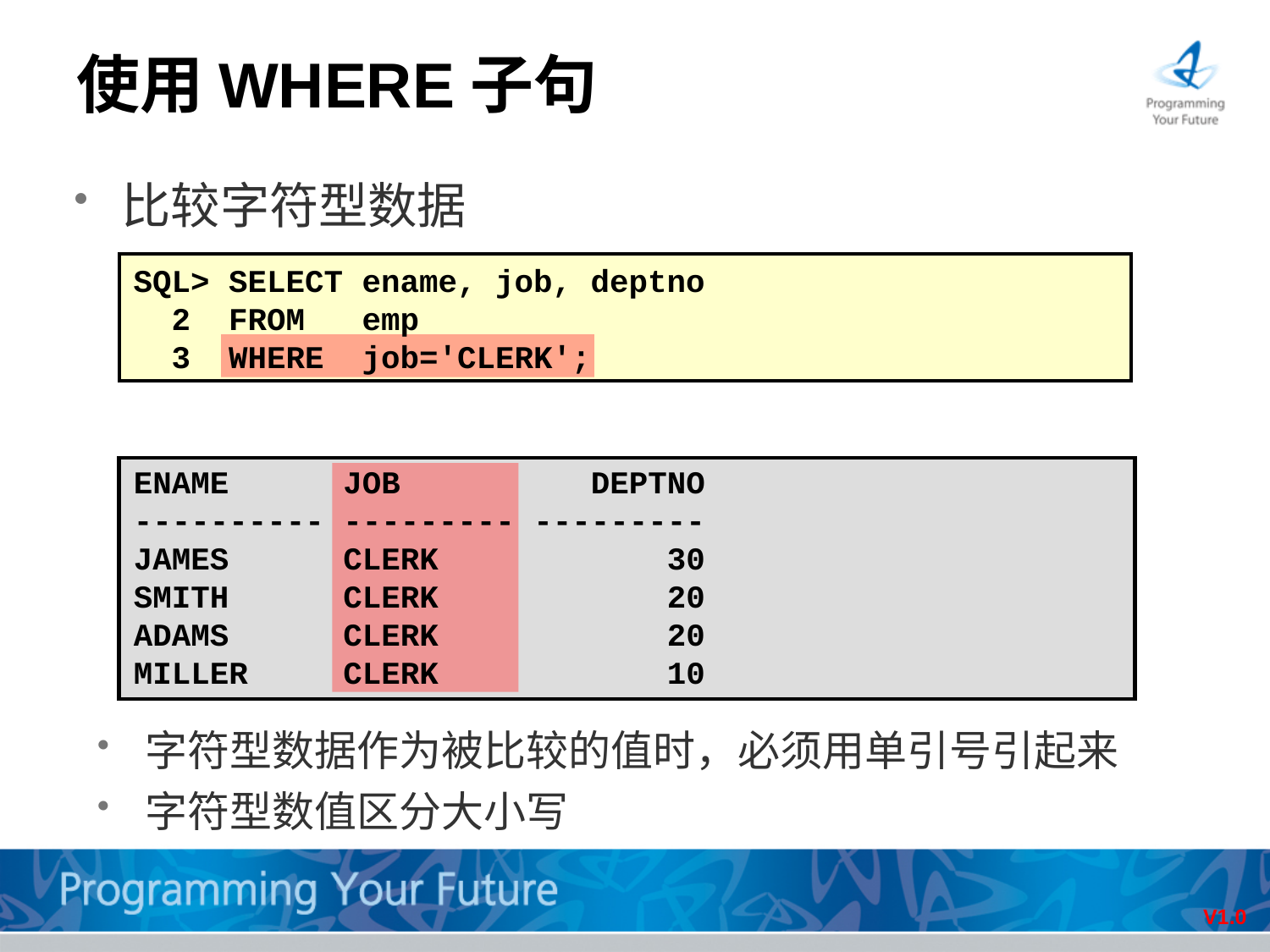

# 使用WHERE子句
比较字符型数据
SQL> SELECT ename, job, deptno
  2  FROM   emp
  3  WHERE  job='CLERK';

ENAME      JOB          DEPTNO
---------- --------- ---------
JAMES      CLERK            30
SMITH      CLERK            20
ADAMS      CLERK            20
MILLER     CLERK            10

字符型数据作为被比较的值时，必须用单引号引起来
字符型数值区分大小写